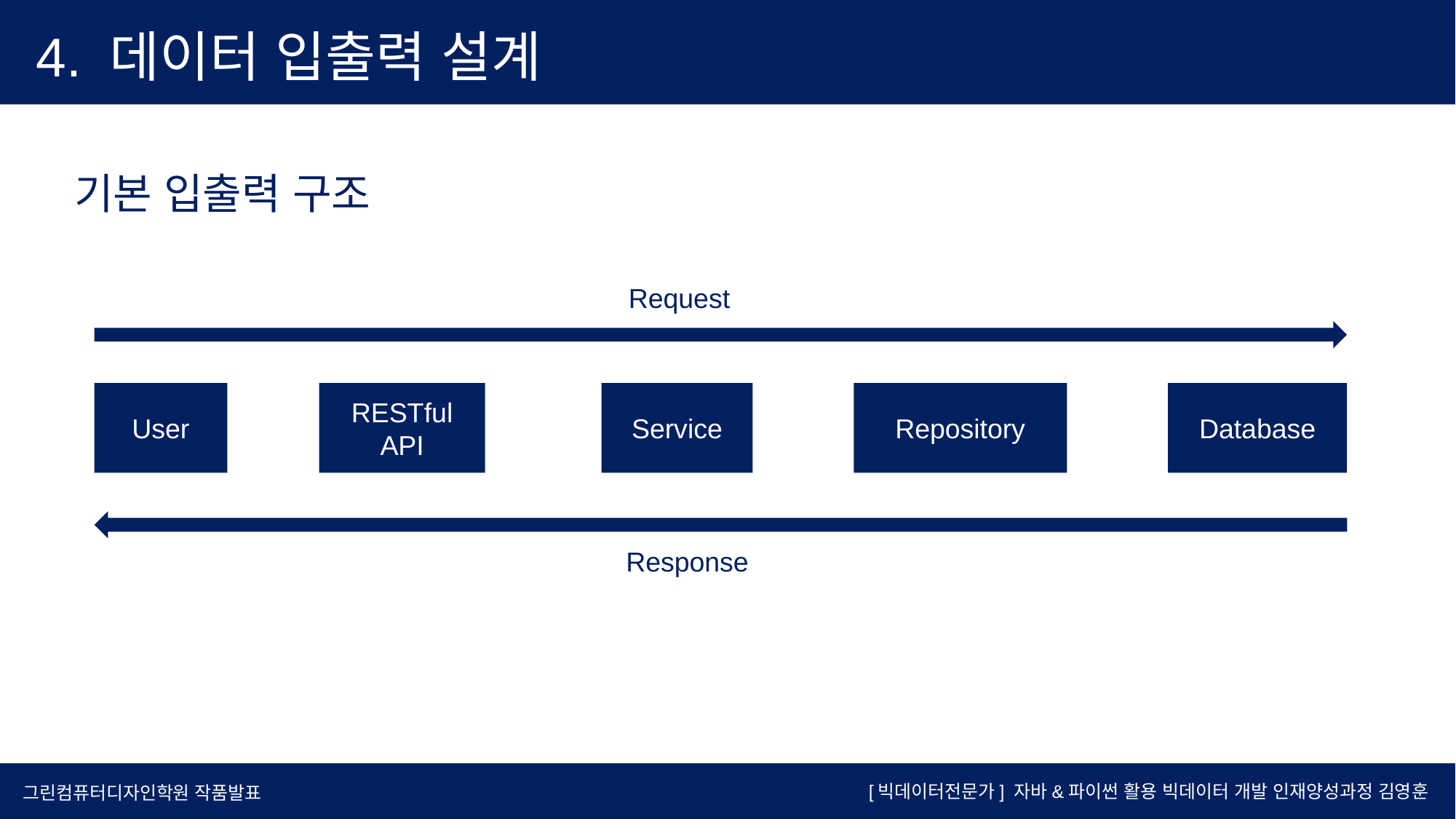

4. 데이터 입출력 설계
기본 입출력 구조
 Request

RESTful API
Database
Repository
Service
User

Response
[빅데이터전문가] 자바&파이썬 활용 빅데이터 개발 인재양성과정
김영훈

[빅데이터전문가] 자바&파이썬 활용 빅데이터 개발 인재양성과정 김영훈
그린컴퓨터디자인학원 작품발표